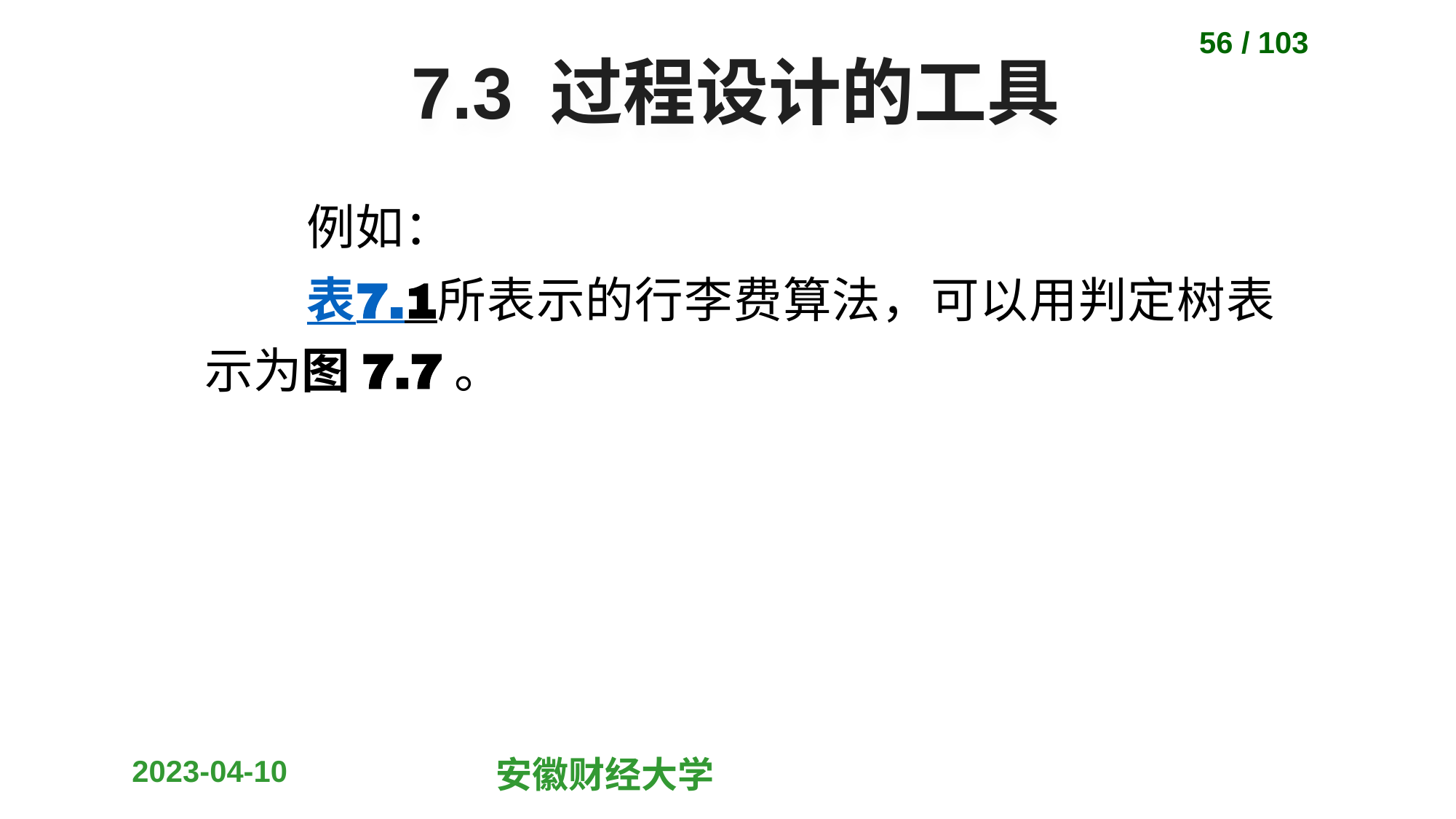

56 / 103
# 7.3 过程设计的工具
例如：
表7.1所表示的行李费算法，可以用判定树表示为图7.7。
2023-04-10
安徽财经大学